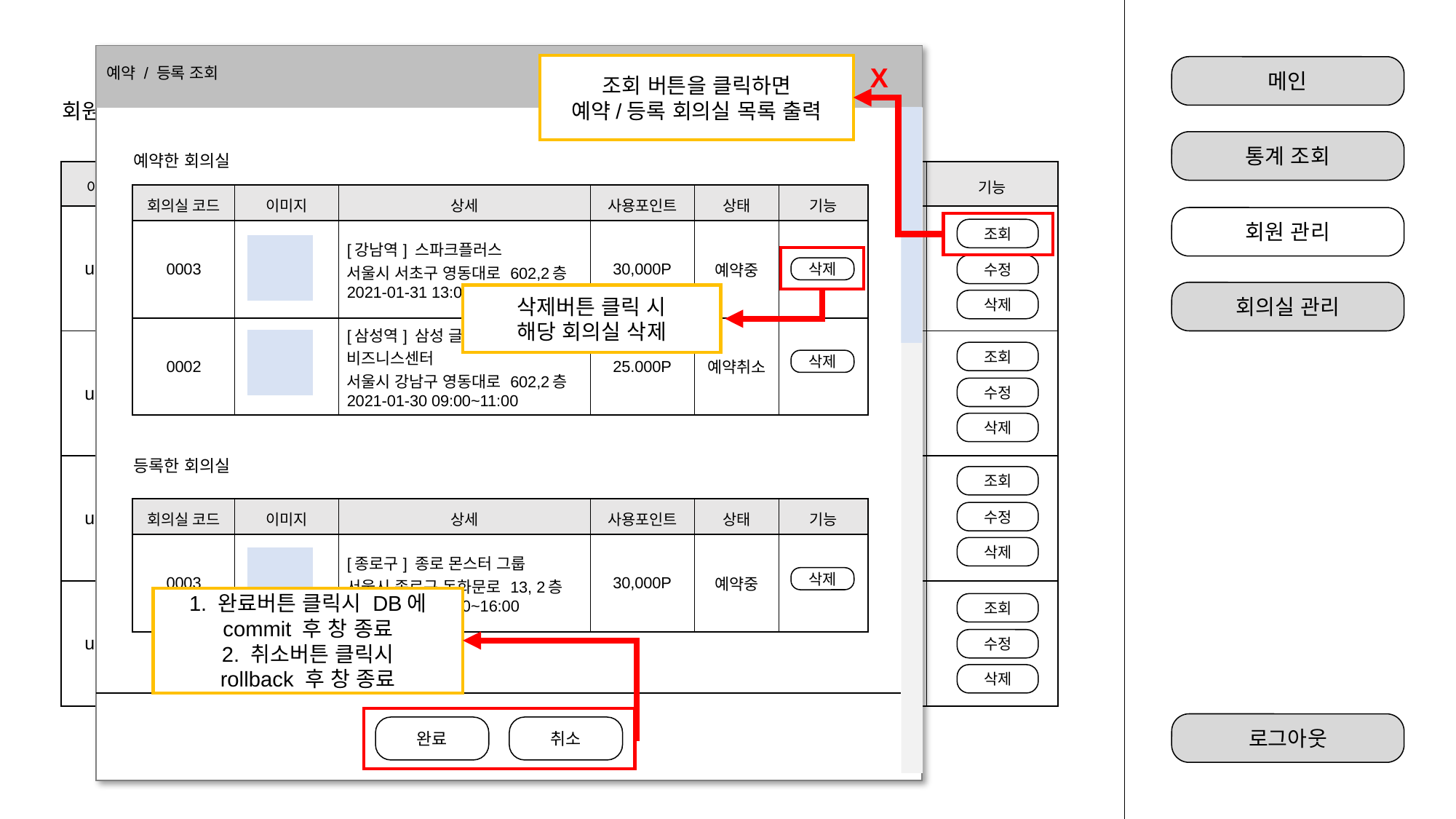

관리자 회원 관리 – 조회

X
완료
취소
예약 / 등록 조회
예약한 회의실
등록한 회의실
조회 버튼을 클릭하면
예약/등록 회의실 목록 출력
메인
회원 목록

통계 조회
| 아이디 | 비밀번호 | 이메일 | 연락처 | 생년월일 | 가입일 | 기능 |
| --- | --- | --- | --- | --- | --- | --- |
| user1 | asdf1234 | user1@gmail.com | 010-5743-4542 | 1995-08-09 | 2021-01-27 |  |
| user2 | user123 | user2@nate.com | 010-1568-5793 | 1997-12-24 | 2020-12-25 |  |
| user3 | userlove1 | User3@naver.com | 011-566-1658 | 1988-02-14 | 2020-10-24 |  |
| user4 | tiger | user4@hanmail.net | 010-4867-5641 | 1980-05-15 | 2020-07-14 |  |
| 회의실 코드 | 이미지 | 상세 | 사용포인트 | 상태 | 기능 |
| --- | --- | --- | --- | --- | --- |
| 0003 |  | [강남역] 스파크플러스 서울시 서초구 영동대로 602,2층 2021-01-31 13:00~16:00 | 30,000P | 예약중 |  |
| 0002 |  | [삼성역] 삼성 글로벌 비즈니스센터 서울시 강남구 영동대로 602,2층 2021-01-30 09:00~11:00 | 25.000P | 예약취소 |  |
회원 관리

조회

수정
삭제
삭제
회의실 관리
삭제버튼 클릭 시
해당 회의실 삭제
삭제
조회
수정
삭제
조회
| 회의실 코드 | 이미지 | 상세 | 사용포인트 | 상태 | 기능 |
| --- | --- | --- | --- | --- | --- |
| 0003 |  | [종로구] 종로 몬스터 그룹 서울시 종로구 돈화문로 13, 2층 2021-02-14 14:00~16:00 | 30,000P | 예약중 |  |
수정
삭제

삭제
1. 완료버튼 클릭시 DB에
commit 후 창 종료
2. 취소버튼 클릭시
rollback 후 창 종료
조회
수정
삭제

로그아웃